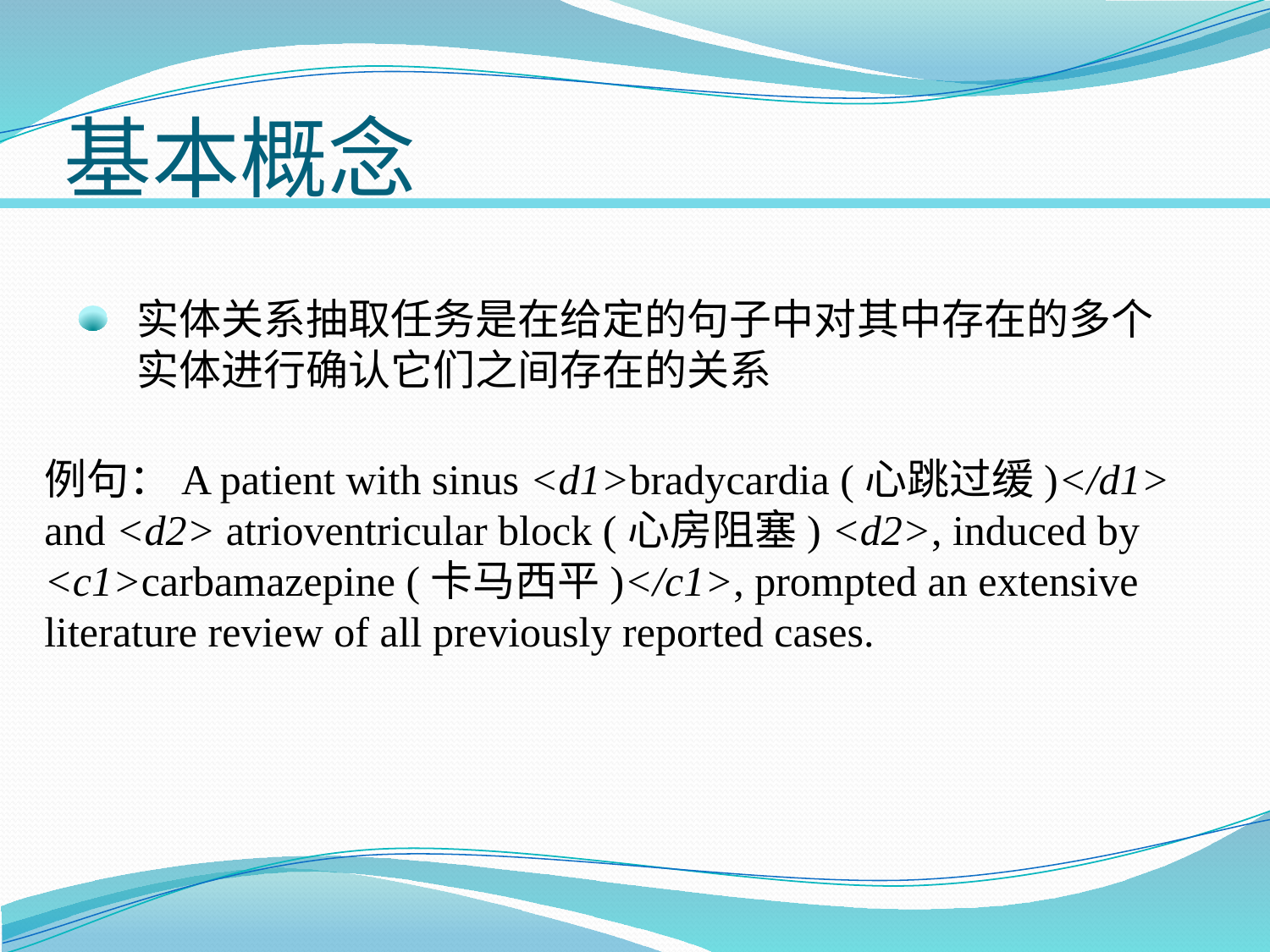

# 基本概念
实体关系抽取任务是在给定的句子中对其中存在的多个实体进行确认它们之间存在的关系

例句：A patient with sinus <d1>bradycardia (心跳过缓)</d1> and <d2> atrioventricular block (心房阻塞) <d2>, induced by <c1>carbamazepine (卡马西平)</c1>, prompted an extensive literature review of all previously reported cases.